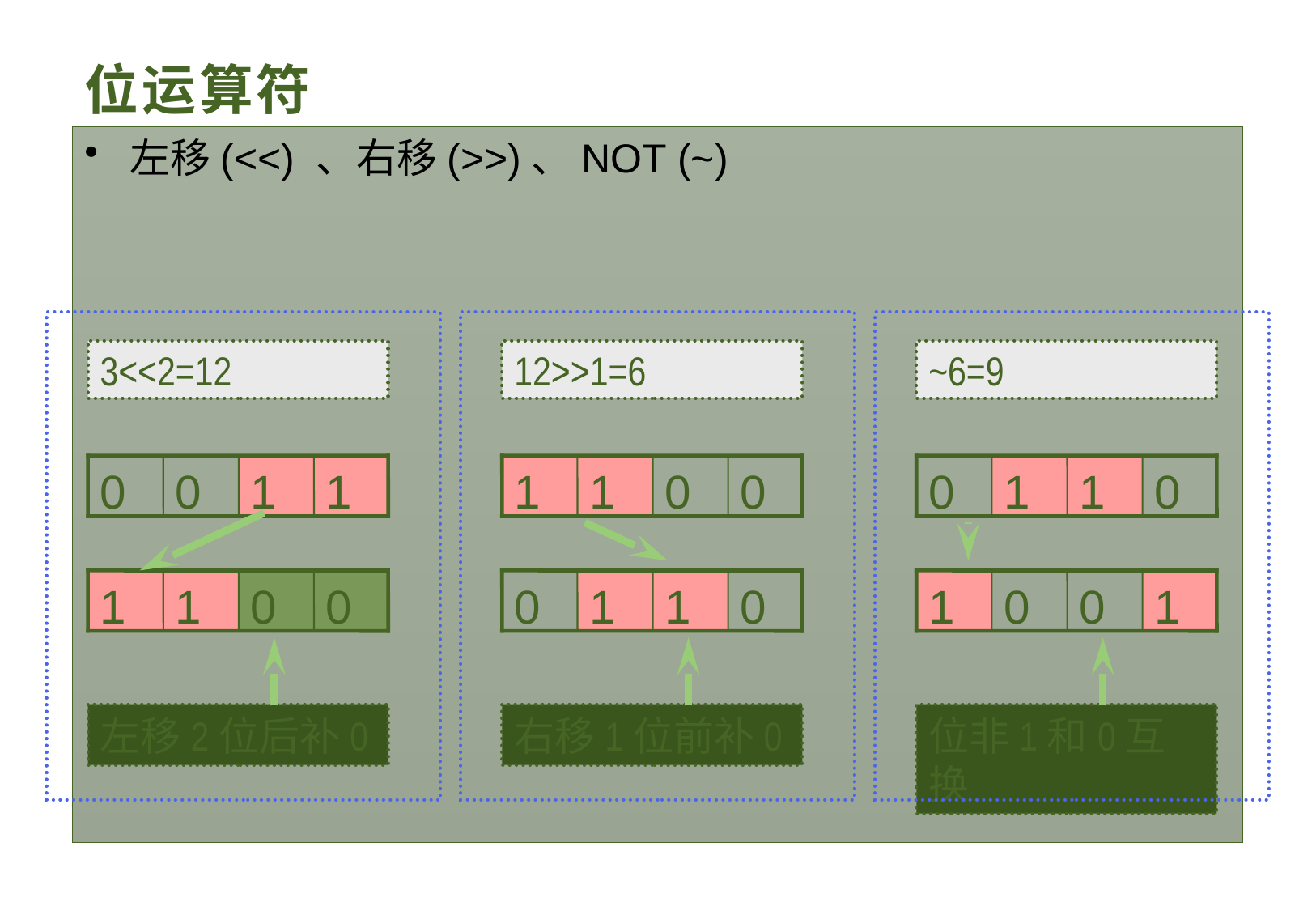

# 位运算符
左移(<<) 、右移(>>)、NOT (~)

3<<2=12
0

0

1

1

1

1

0

0

左移2位后补0

12>>1=6
1

1

0

0

0

1

1

0

右移1位前补0

~6=9
0

1

1

0

1

0

0

1

位非1和0互换